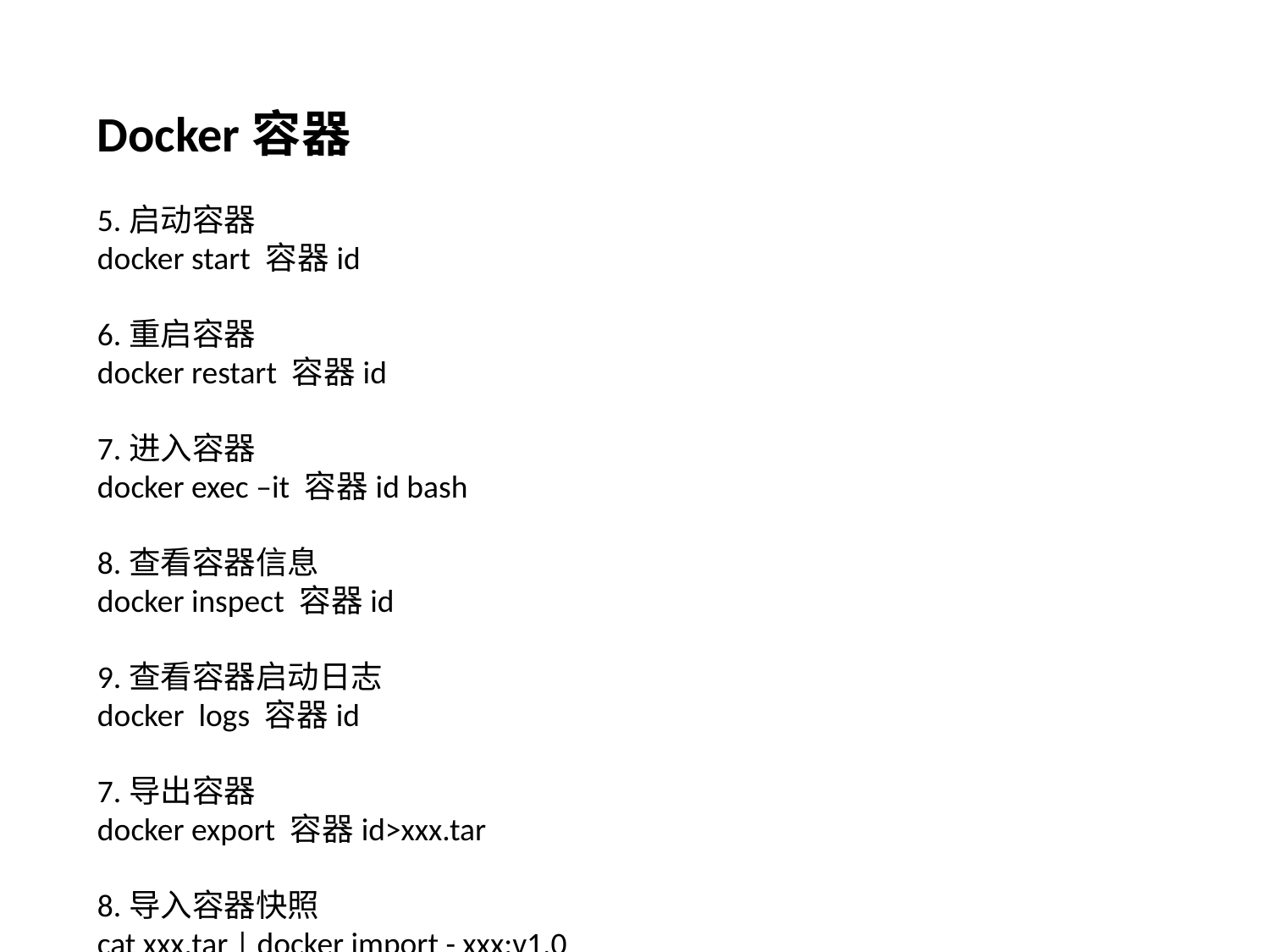

Docker容器

5.启动容器
docker start 容器id

6.重启容器
docker restart 容器id

7.进入容器
docker exec –it 容器id bash

8.查看容器信息
docker inspect 容器id

9.查看容器启动日志
docker  logs 容器id

7.导出容器
docker export 容器id>xxx.tar

8.导入容器快照
cat xxx.tar | docker import - xxx:v1.0